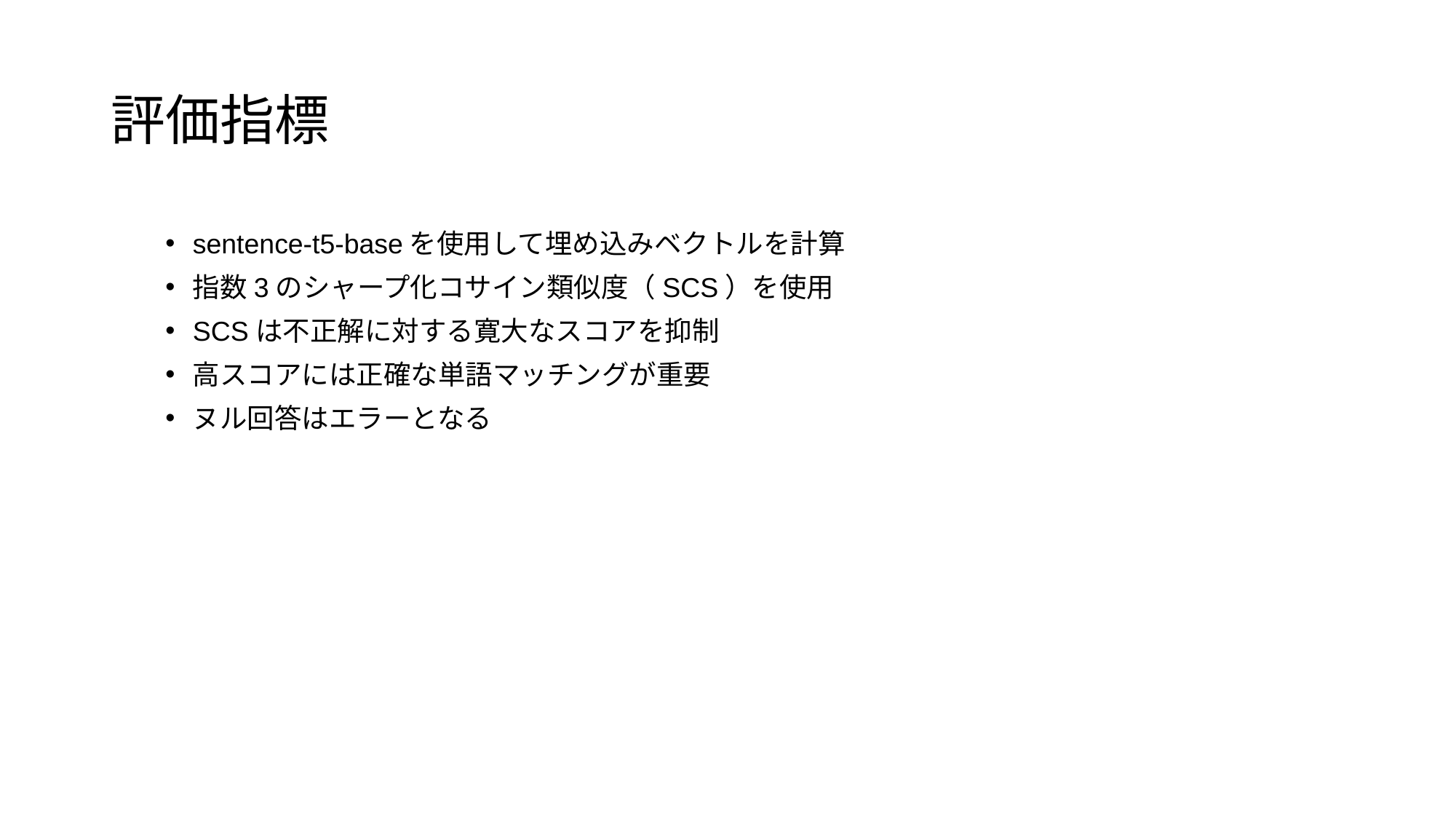

# 評価指標
sentence-t5-baseを使用して埋め込みベクトルを計算
指数3のシャープ化コサイン類似度（SCS）を使用
SCSは不正解に対する寛大なスコアを抑制
高スコアには正確な単語マッチングが重要
ヌル回答はエラーとなる